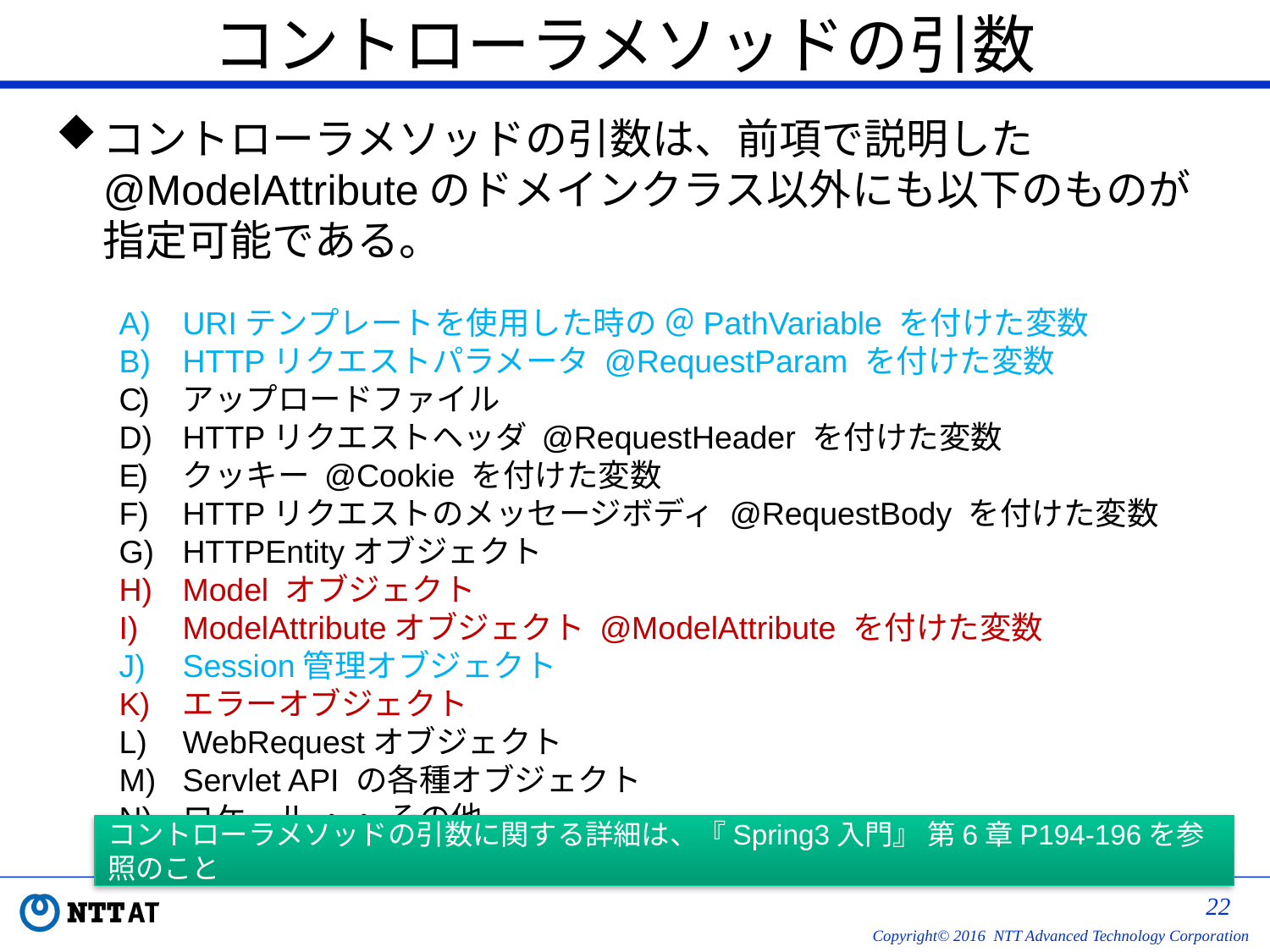

# コントローラメソッドの引数
コントローラメソッドの引数は、前項で説明した@ModelAttributeのドメインクラス以外にも以下のものが指定可能である。

URIテンプレートを使用した時の ＠PathVariable を付けた変数
HTTPリクエストパラメータ @RequestParam を付けた変数
アップロードファイル
HTTPリクエストヘッダ @RequestHeader を付けた変数
クッキー @Cookie を付けた変数
HTTPリクエストのメッセージボディ @RequestBody を付けた変数
HTTPEntityオブジェクト
Model オブジェクト
ModelAttributeオブジェクト @ModelAttribute を付けた変数
Session管理オブジェクト
エラーオブジェクト
WebRequestオブジェクト
Servlet API の各種オブジェクト
ロケール ・・ その他
コントローラメソッドの引数に関する詳細は、『Spring3入門』 第6章P194-196を参照のこと
22